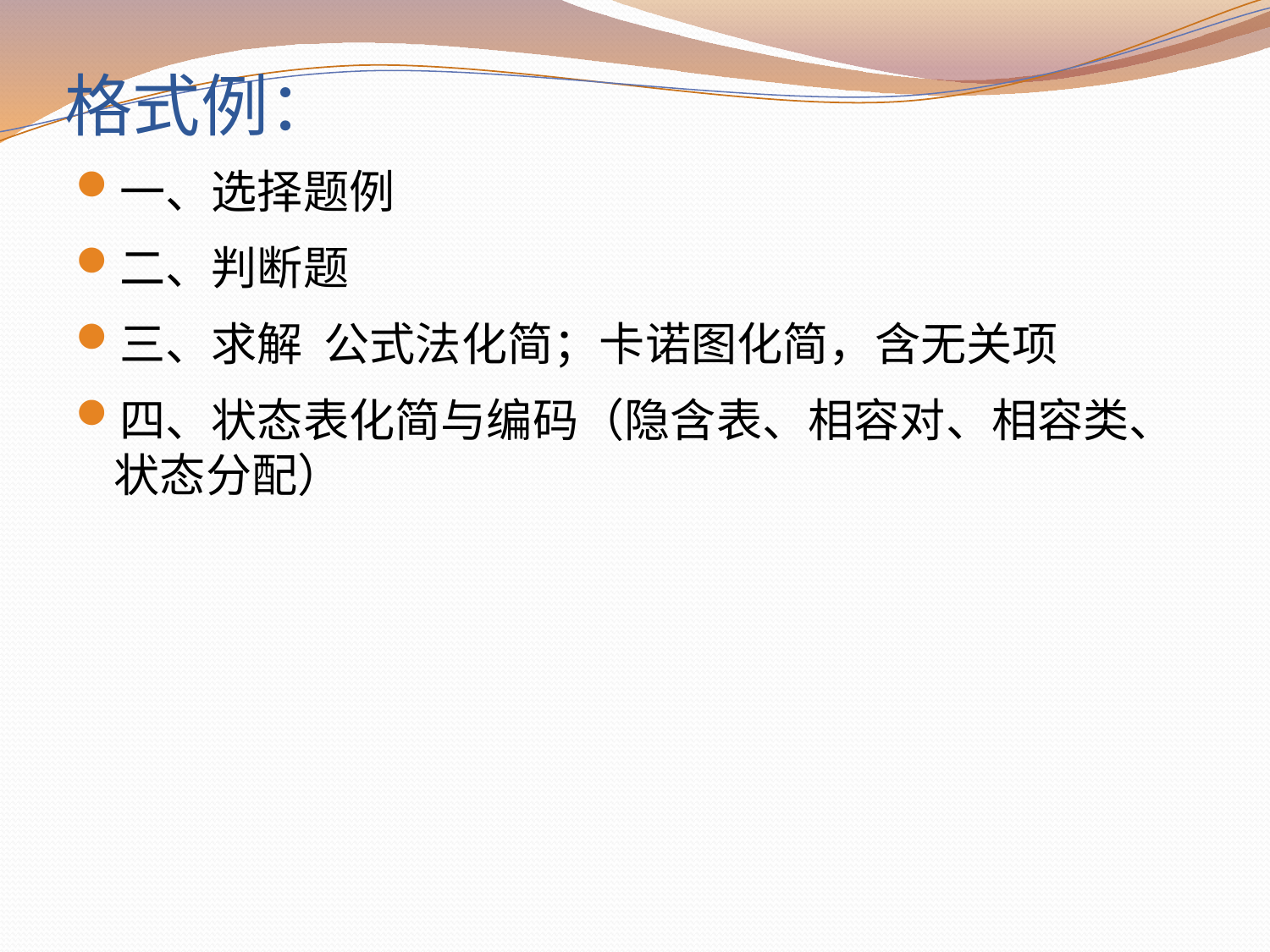

# 格式例：
一、选择题例
二、判断题
三、求解  公式法化简；卡诺图化简，含无关项
四、状态表化简与编码（隐含表、相容对、相容类、状态分配）